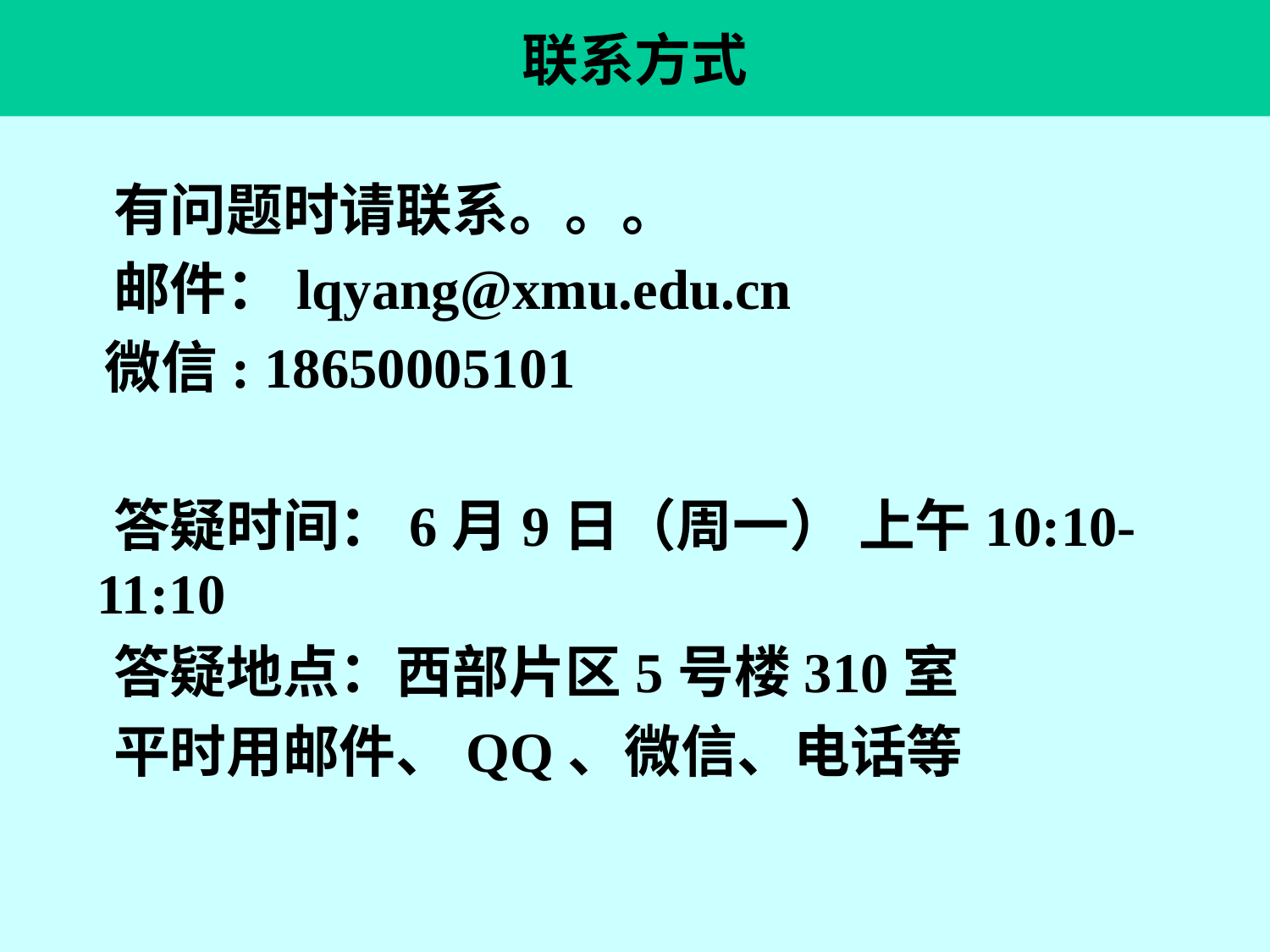

# 联系方式
      有问题时请联系。。。
      邮件：lqyang@xmu.edu.cn
　  微信: 18650005101

      答疑时间：6月9日（周一） 上午10:10-11:10
      答疑地点：西部片区5号楼310室
      平时用邮件、QQ、微信、电话等